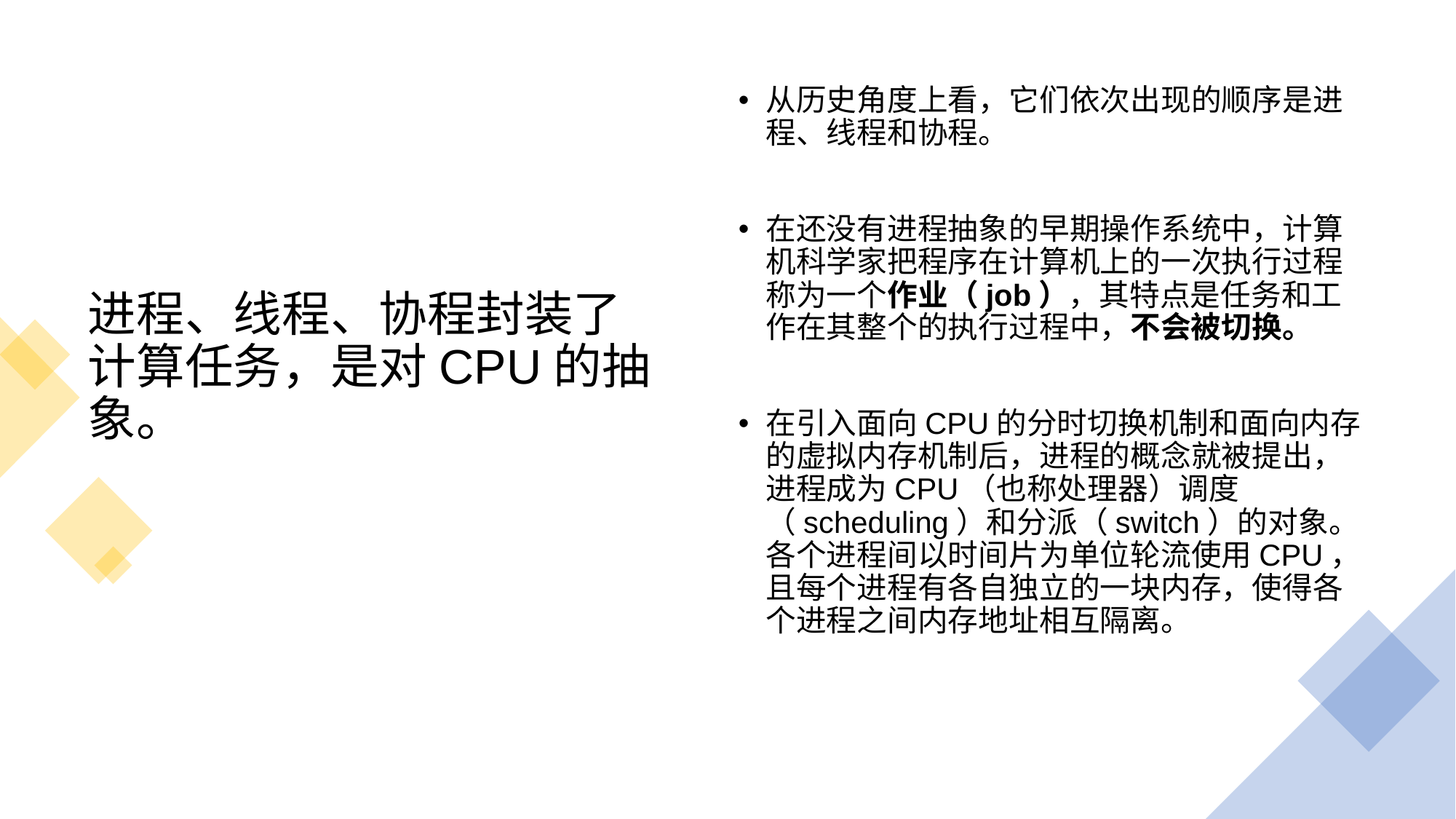

# 进程、线程、协程封装了计算任务，是对CPU的抽象。
从历史角度上看，它们依次出现的顺序是进程、线程和协程。

在还没有进程抽象的早期操作系统中，计算机科学家把程序在计算机上的一次执行过程称为一个作业（job），其特点是任务和工作在其整个的执行过程中，不会被切换。

在引入面向CPU的分时切换机制和面向内存的虚拟内存机制后，进程的概念就被提出，进程成为CPU（也称处理器）调度（scheduling）和分派（switch）的对象。各个进程间以时间片为单位轮流使用CPU，且每个进程有各自独立的一块内存，使得各个进程之间内存地址相互隔离。